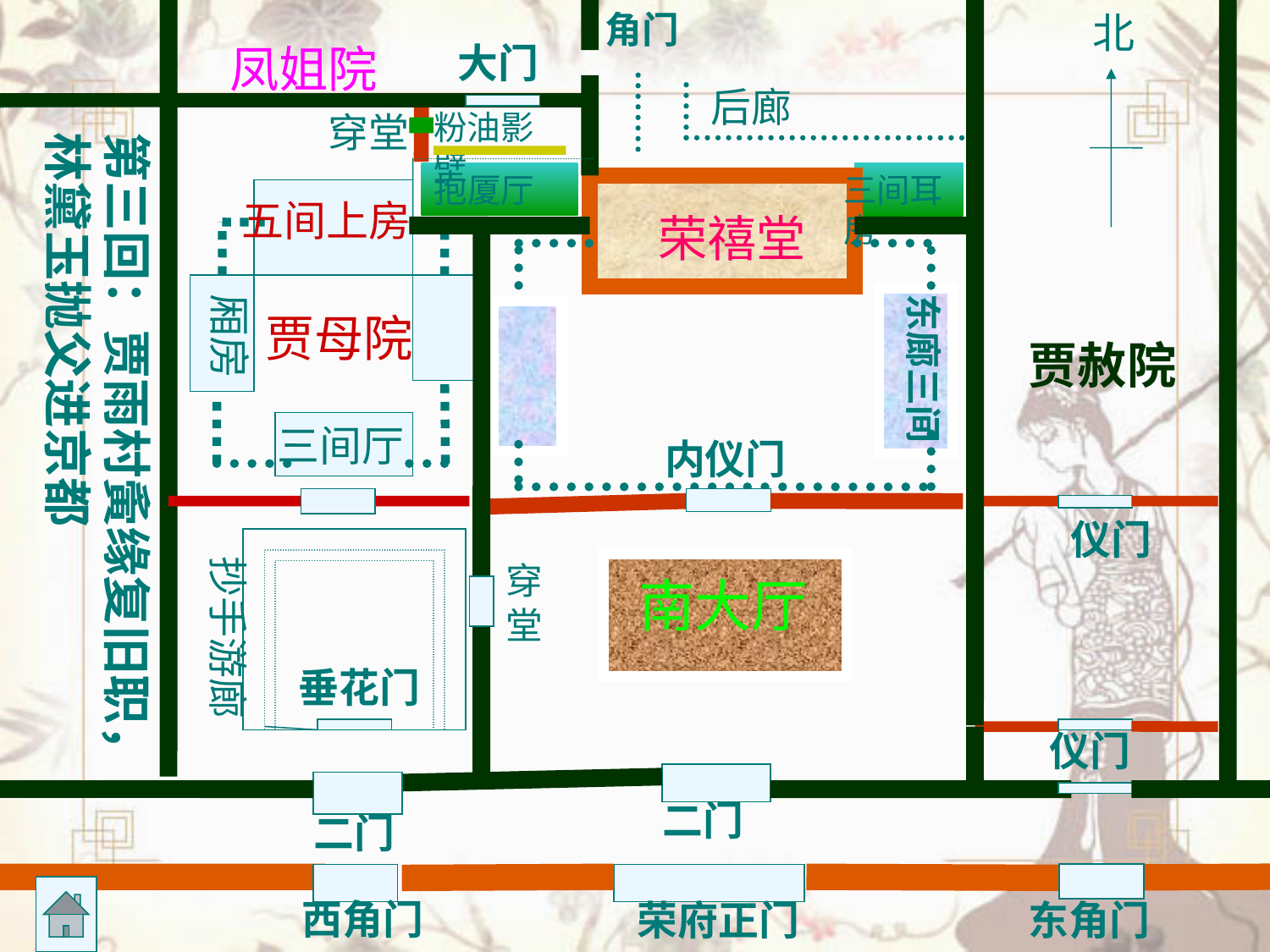

二门

西角门

角门
凤姐院
大门

后廊

粉油影壁

内仪门

穿堂

南大厅

荣府正门

东角门
北

穿堂

第三回：贾雨村夤缘复旧职，林黛玉抛父进京都

五间上房

厢房
贾母院

三间厅

抱厦厅
三间耳房

荣禧堂

东廊三间

贾赦院

仪门
仪门

抄手游廊

垂花门
二门